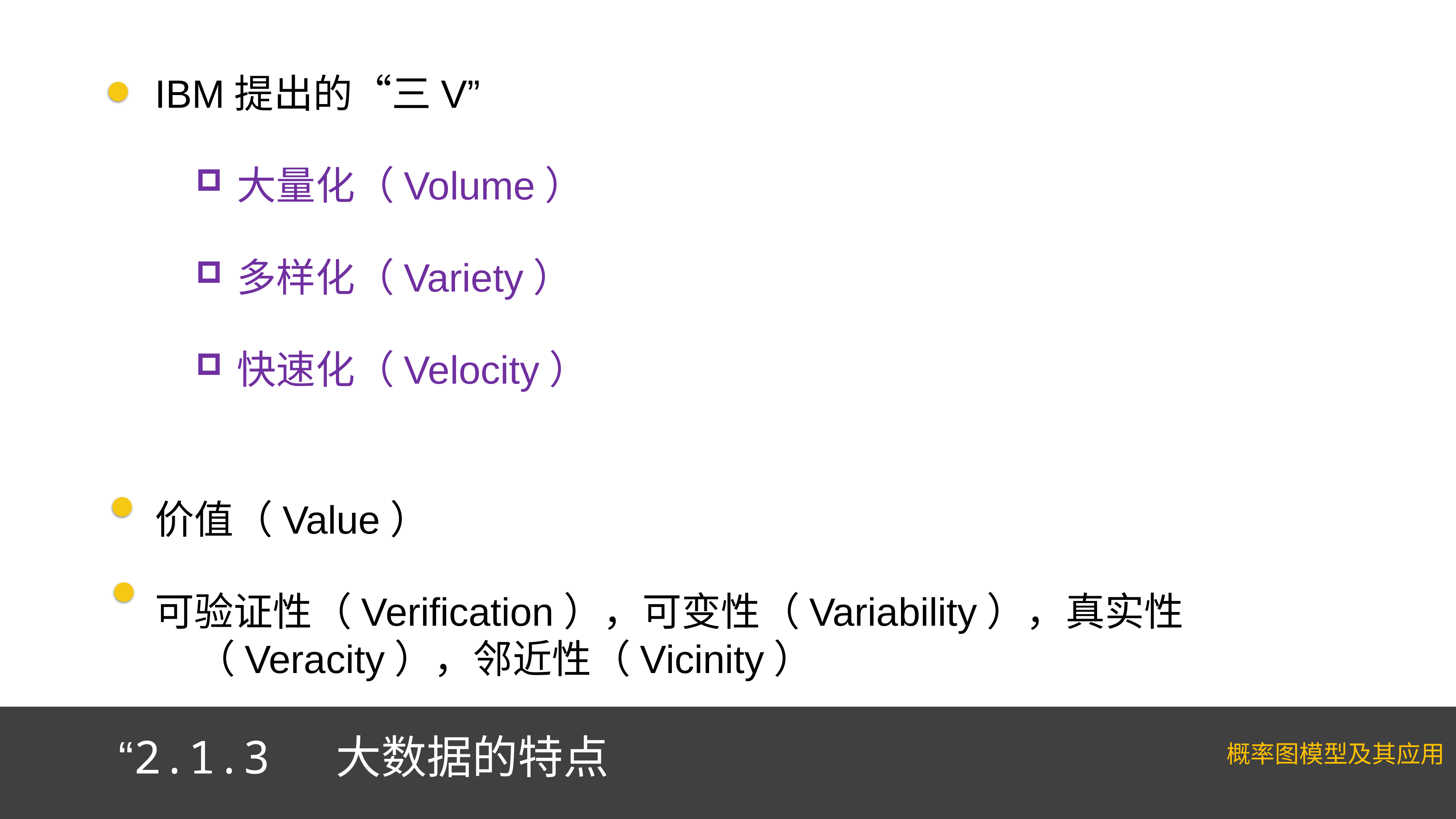

IBM提出的“三V”
大量化（Volume）
多样化（Variety）
快速化（Velocity）

价值（Value）
可验证性（Verification），可变性（Variability），真实性（Veracity），邻近性（Vicinity）

“2.1.3  大数据的特点